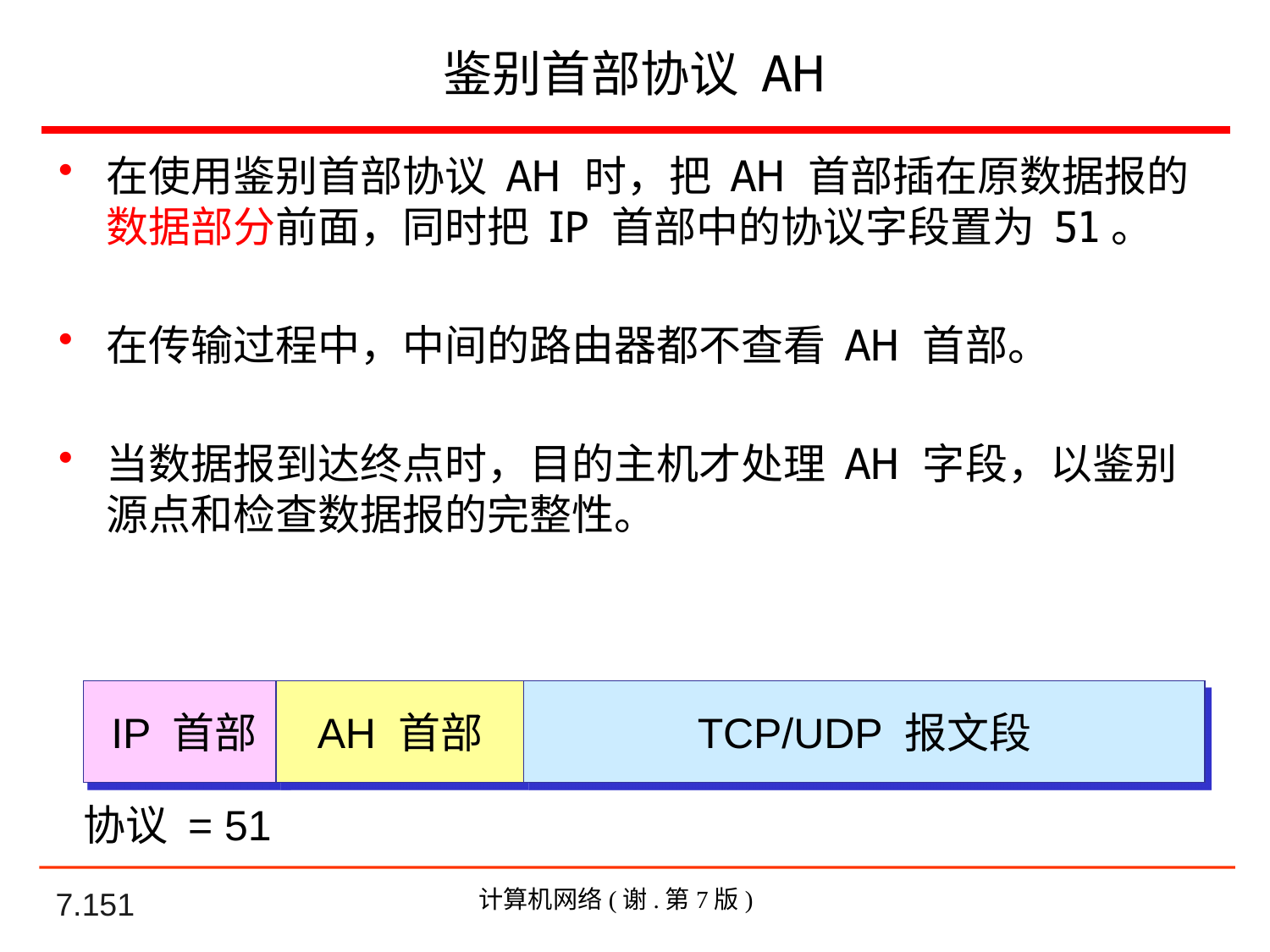

# 鉴别首部协议 AH
在使用鉴别首部协议 AH 时，把 AH 首部插在原数据报的数据部分前面，同时把 IP 首部中的协议字段置为 51。

在传输过程中，中间的路由器都不查看 AH 首部。

当数据报到达终点时，目的主机才处理 AH 字段，以鉴别源点和检查数据报的完整性。

IP 首部
AH 首部
TCP/UDP 报文段
协议 = 51